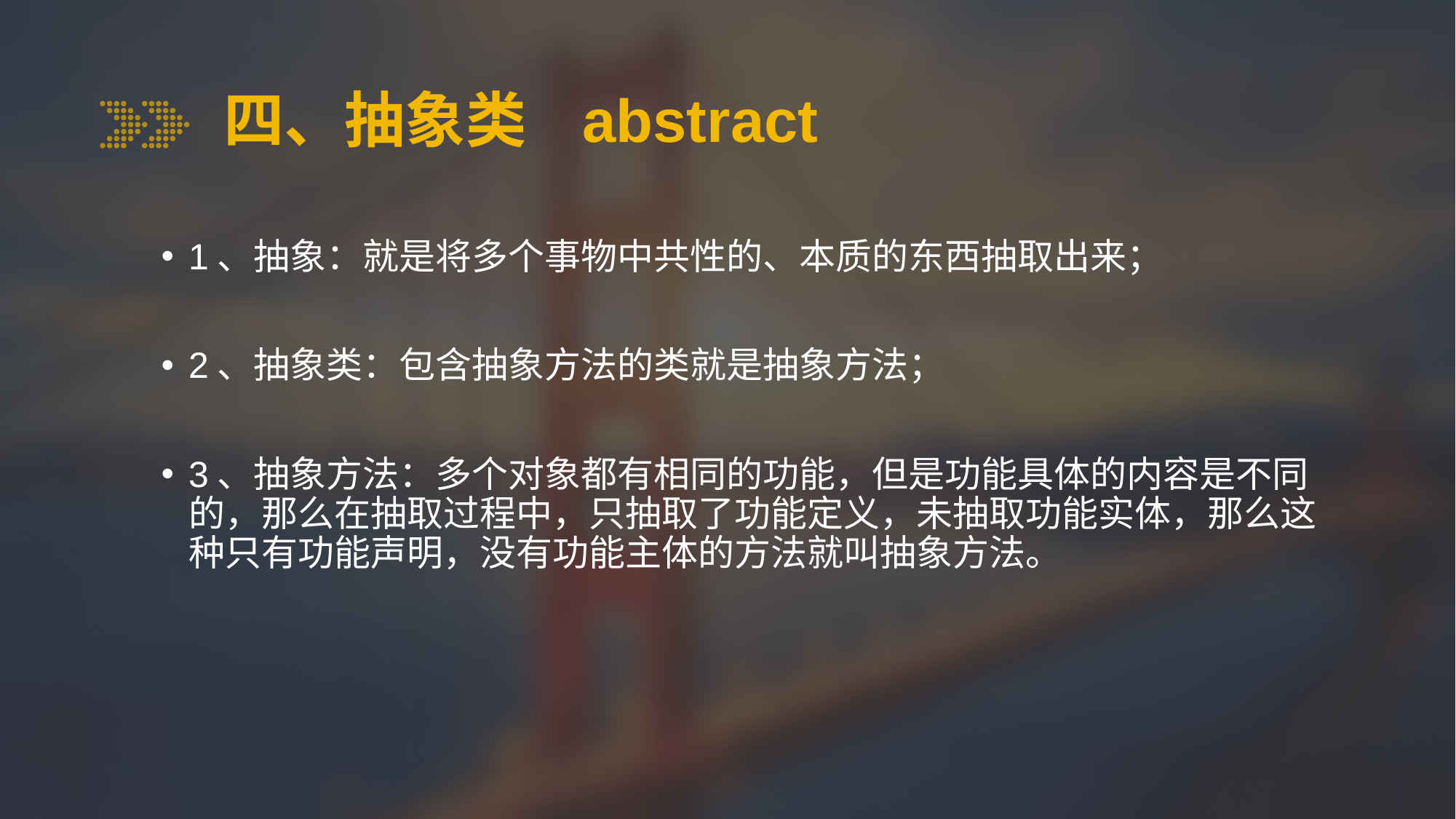

# 四、抽象类   abstract
1、抽象：就是将多个事物中共性的、本质的东西抽取出来；

2、抽象类：包含抽象方法的类就是抽象方法；

3、抽象方法：多个对象都有相同的功能，但是功能具体的内容是不同的，那么在抽取过程中，只抽取了功能定义，未抽取功能实体，那么这种只有功能声明，没有功能主体的方法就叫抽象方法。